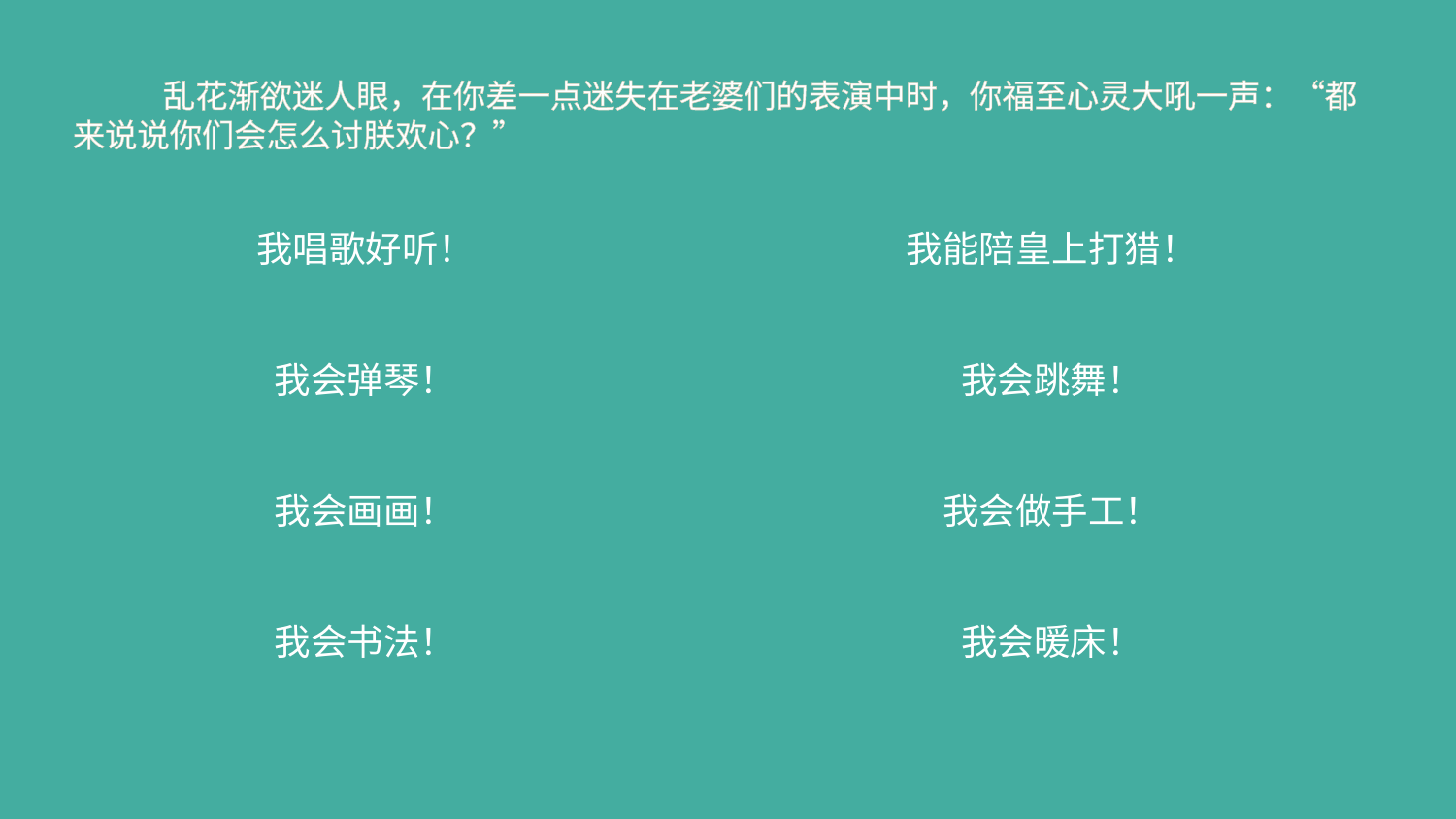

乱花渐欲迷人眼，在你差一点迷失在老婆们的表演中时，你福至心灵大吼一声：“都来说说你们会怎么讨朕欢心？”
我唱歌好听！

我会弹琴！

我会画画！

我会书法！
我能陪皇上打猎！

我会跳舞！

我会做手工！

我会暖床！